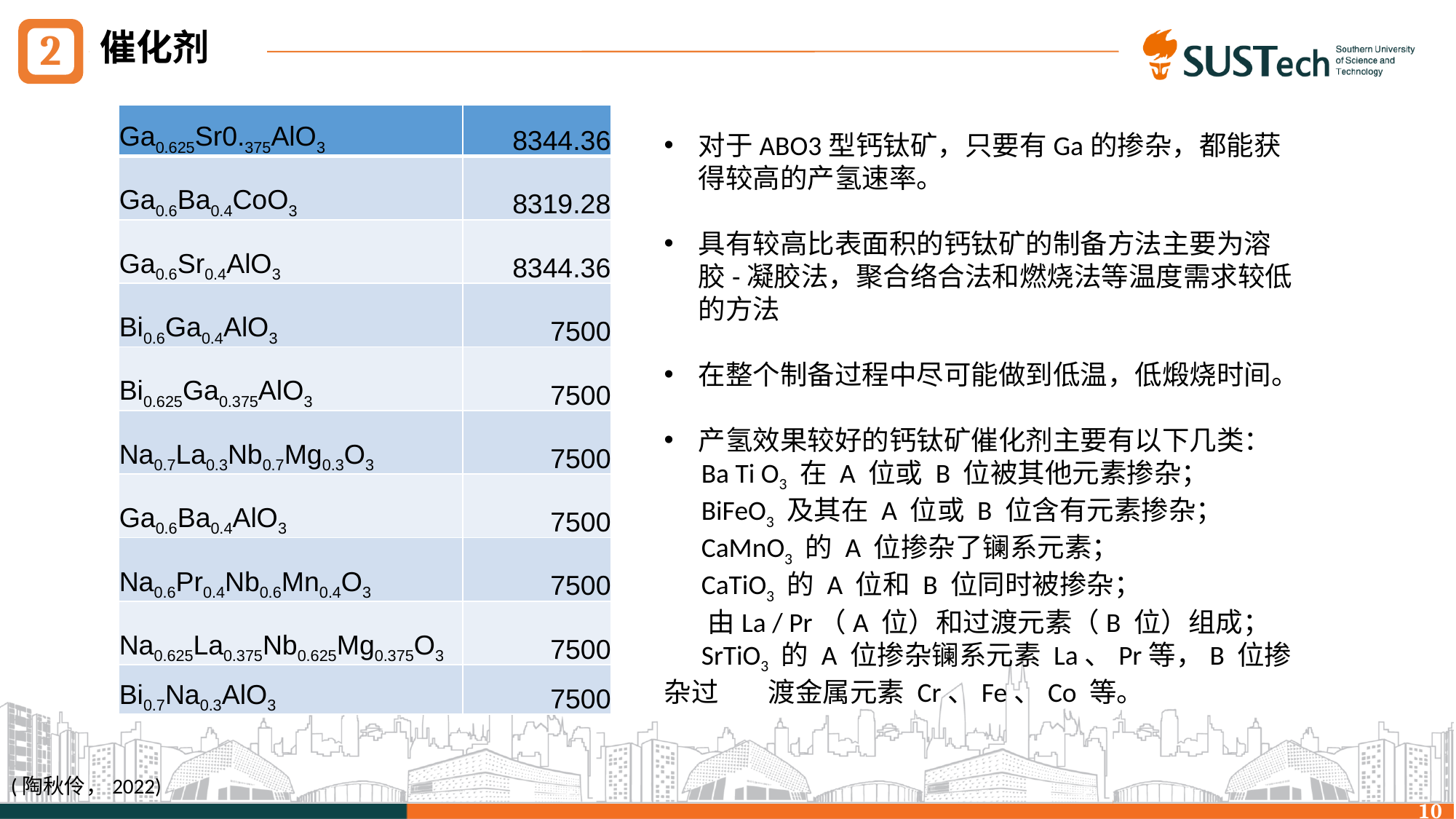

2
催化剂
| Ga0.625Sr0.375AlO3 | 8344.36 |
| --- | --- |
| Ga0.6Ba0.4CoO3 | 8319.28 |
| Ga0.6Sr0.4AlO3 | 8344.36 |
| Bi0.6Ga0.4AlO3 | 7500 |
| Bi0.625Ga0.375AlO3 | 7500 |
| Na0.7La0.3Nb0.7Mg0.3O3 | 7500 |
| Ga0.6Ba0.4AlO3 | 7500 |
| Na0.6Pr0.4Nb0.6Mn0.4O3 | 7500 |
| Na0.625La0.375Nb0.625Mg0.375O3 | 7500 |
| Bi0.7Na0.3AlO3 | 7500 |
对于ABO3型钙钛矿，只要有Ga的掺杂，都能获得较高的产氢速率。

具有较高比表面积的钙钛矿的制备方法主要为溶胶-凝胶法，聚合络合法和燃烧法等温度需求较低的方法

在整个制备过程中尽可能做到低温，低煅烧时间。

产氢效果较好的钙钛矿催化剂主要有以下几类：
      Ba Ti O3 在 A 位或 B 位被其他元素掺杂；
      BiFeO3 及其在 A 位或 B 位含有元素掺杂；
      CaMnO3 的 A 位掺杂了镧系元素；
      CaTiO3 的 A 位和 B 位同时被掺杂；
      由La / Pr（A 位）和过渡元素（B 位）组成；
      SrTiO3 的 A 位掺杂镧系元素 La、Pr等，B 位掺杂过        渡金属元素 Cr、Fe、Co 等。
(陶秋伶，2022)